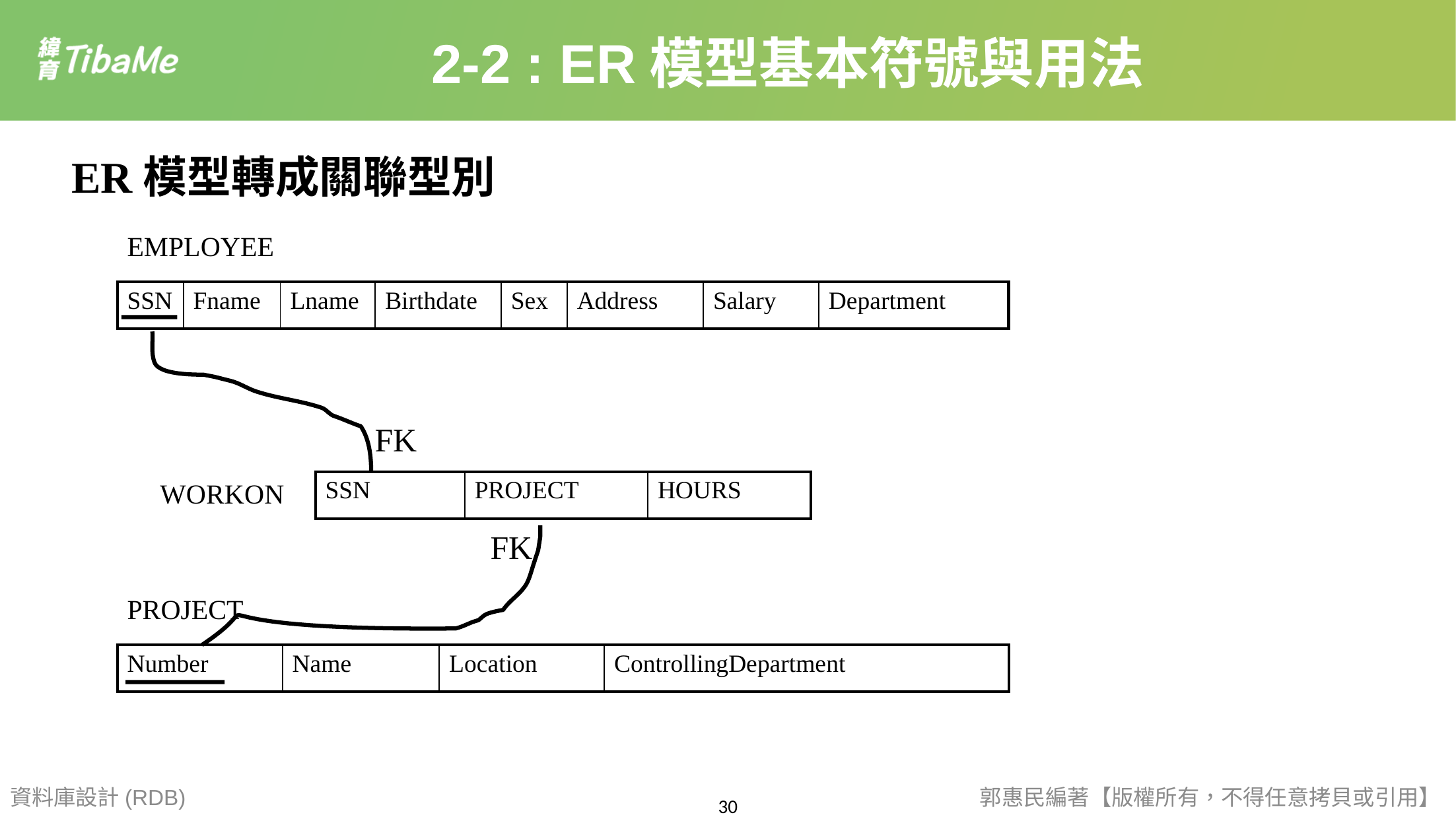

2-2 : ER模型基本符號與用法

ER模型轉成關聯型別
EMPLOYEE
| SSN | Fname | Lname | Birthdate | Sex | Address | Salary | Department |
| --- | --- | --- | --- | --- | --- | --- | --- |

FK
WORKON
| SSN | PROJECT | HOURS |
| --- | --- | --- |
FK

PROJECT
| Number | Name | Location | ControllingDepartment |
| --- | --- | --- | --- |

資料庫設計(RDB)
郭惠民編著【版權所有，不得任意拷貝或引用】